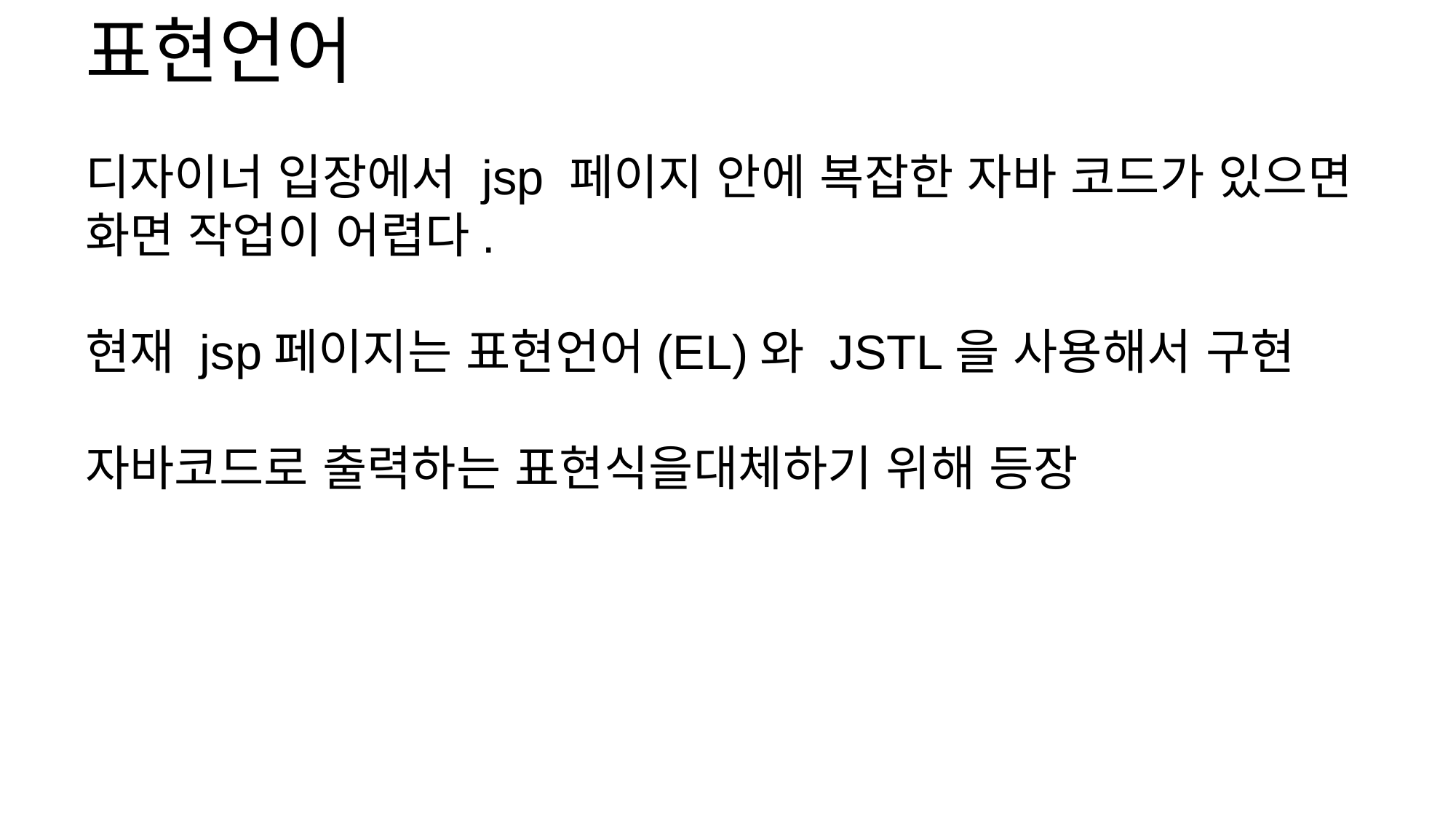

표현언어
디자이너 입장에서 jsp 페이지 안에 복잡한 자바 코드가 있으면 화면 작업이 어렵다.

현재 jsp페이지는 표현언어(EL)와 JSTL을 사용해서 구현

자바코드로 출력하는 표현식을대체하기 위해 등장